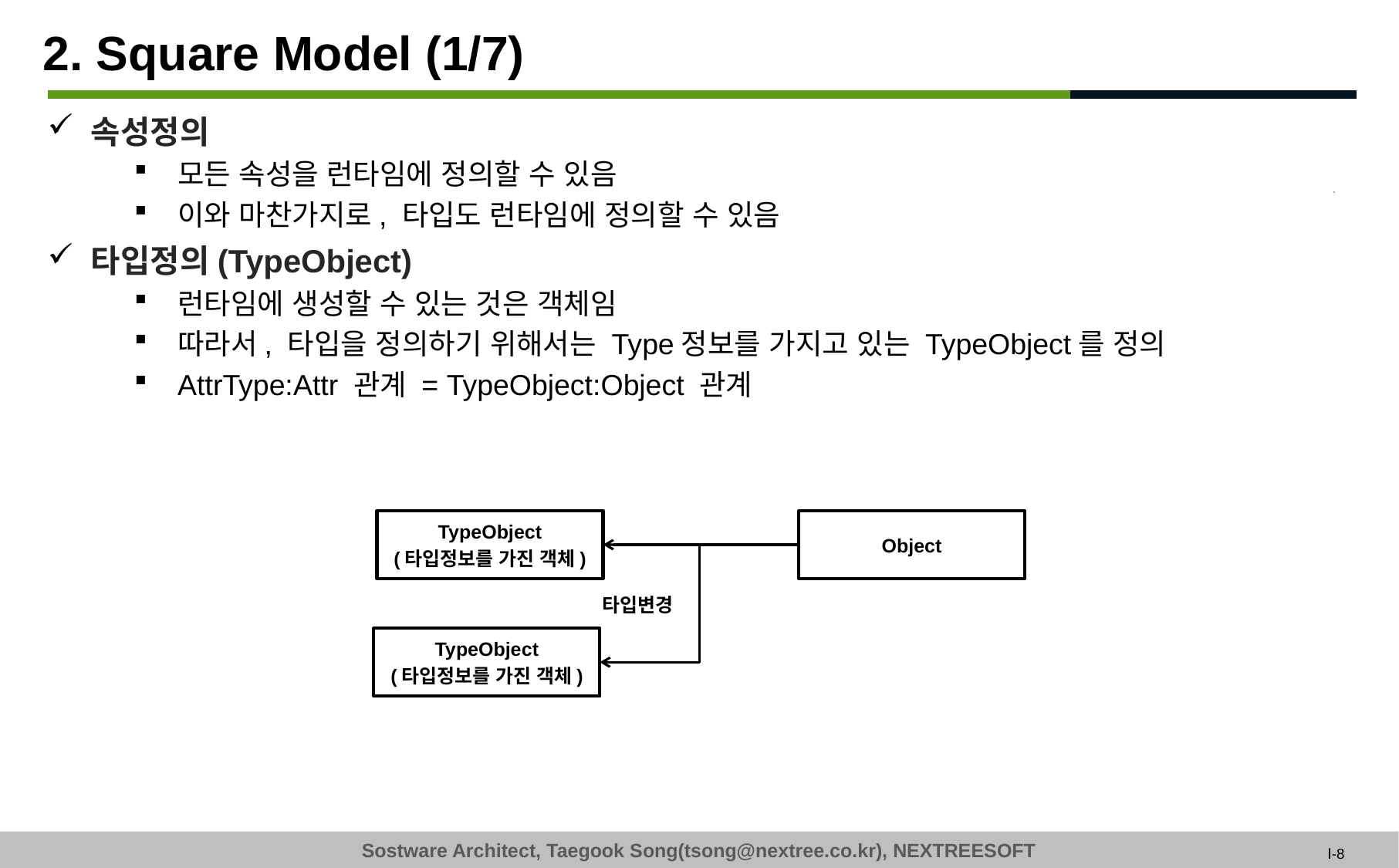

# 2. Square Model (1/7)
속성정의
모든 속성을 런타임에 정의할 수 있음
이와 마찬가지로, 타입도 런타임에 정의할 수 있음
타입정의(TypeObject)
런타임에 생성할 수 있는 것은 객체임
따라서, 타입을 정의하기 위해서는 Type정보를 가지고 있는 TypeObject를 정의
AttrType:Attr 관계 = TypeObject:Object 관계
TypeObject
(타입정보를 가진 객체)
Object
타입변경
TypeObject
(타입정보를 가진 객체)